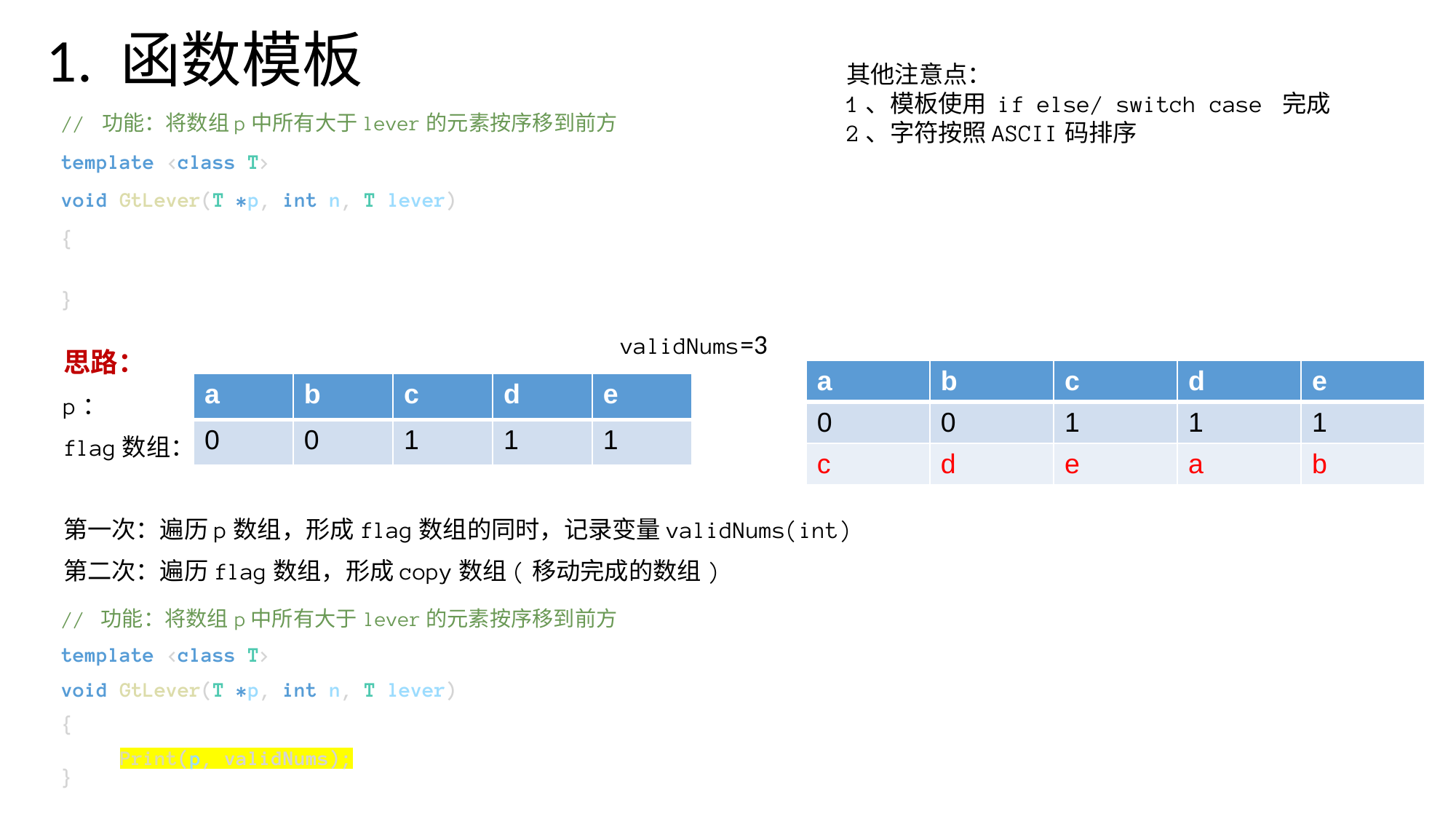

# 1. 函数模板
其他注意点：
1、模板使用 if else/ switch case 完成
2、字符按照ASCII码排序
// 功能：将数组p中所有大于lever的元素按序移到前方
template <class T>
void GtLever(T *p, int n, T lever)
{
}
validNums=3
思路：
p：
flag数组：

第一次：遍历p数组，形成flag数组的同时，记录变量validNums(int)
第二次：遍历flag数组，形成copy数组(移动完成的数组)
| a | b | c | d | e |
| --- | --- | --- | --- | --- |
| 0 | 0 | 1 | 1 | 1 |
| c | d | e | a | b |
| a | b | c | d | e |
| --- | --- | --- | --- | --- |
| 0 | 0 | 1 | 1 | 1 |
// 功能：将数组p中所有大于lever的元素按序移到前方
template <class T>
void GtLever(T *p, int n, T lever)
{
     Print(p, validNums);
}